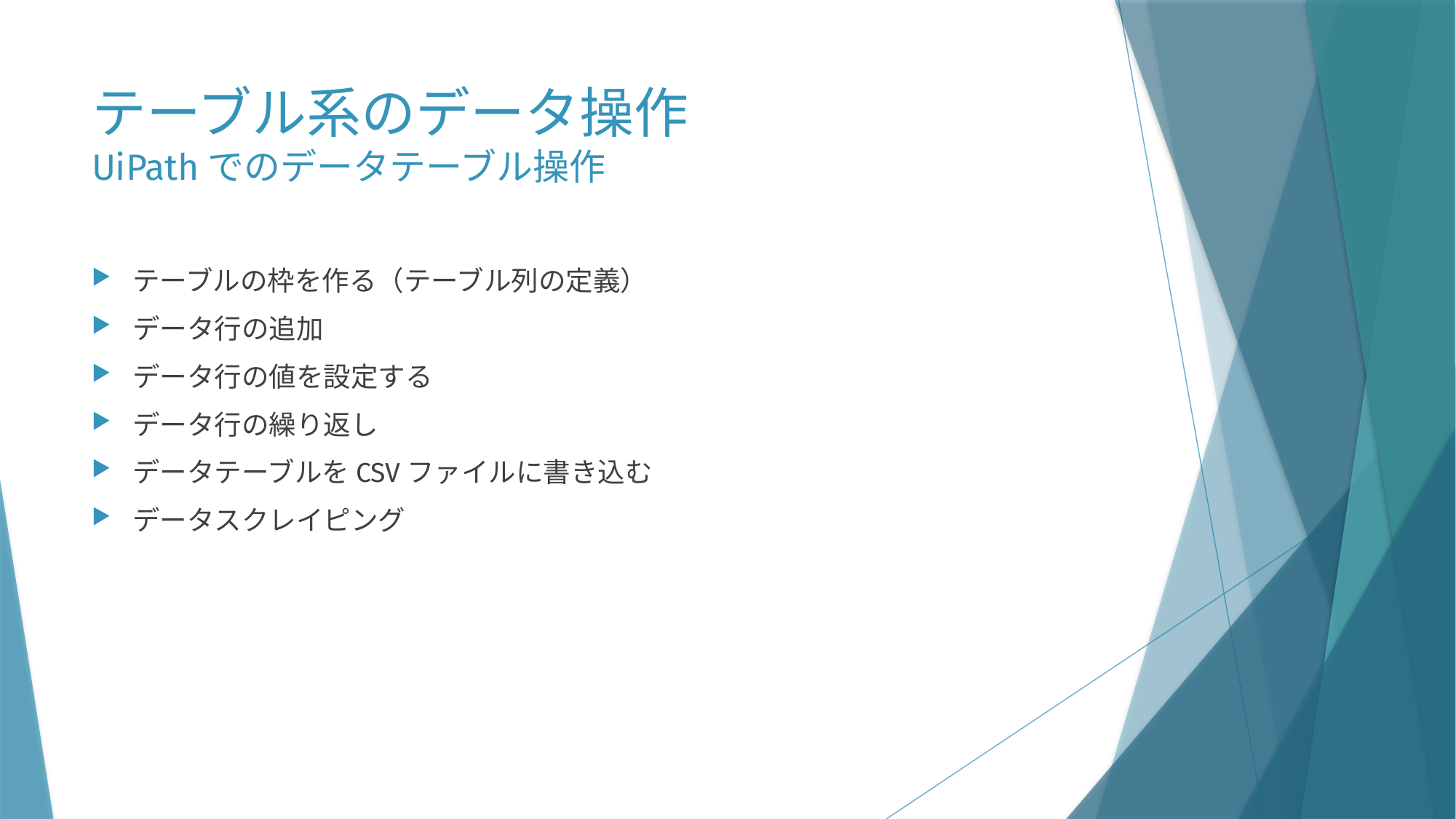

# テーブル系のデータ操作 UiPathでのデータテーブル操作
テーブルの枠を作る（テーブル列の定義）
データ行の追加
データ行の値を設定する
データ行の繰り返し
データテーブルをCSVファイルに書き込む
データスクレイピング